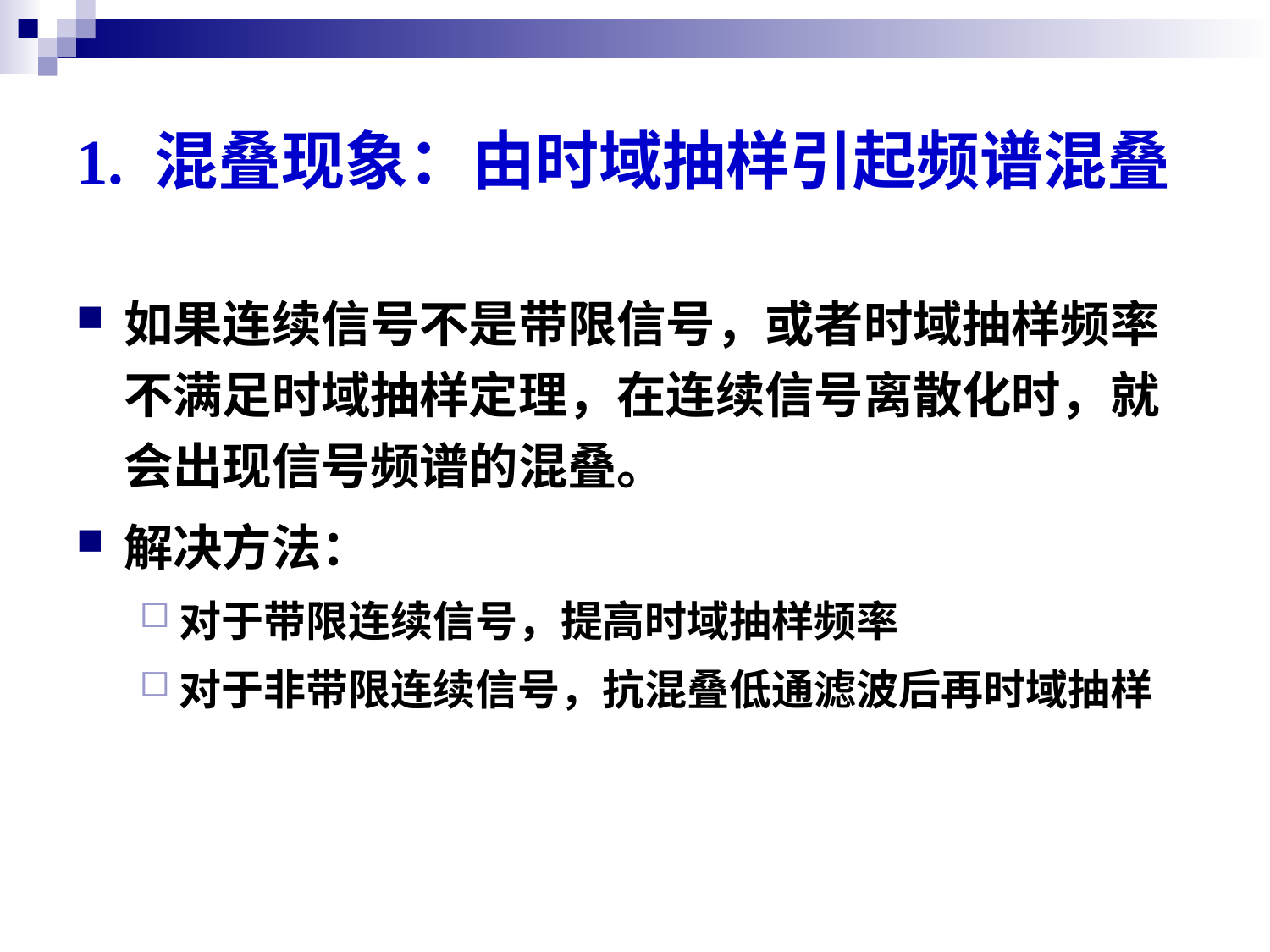

# 1. 混叠现象：由时域抽样引起频谱混叠
如果连续信号不是带限信号，或者时域抽样频率不满足时域抽样定理，在连续信号离散化时，就会出现信号频谱的混叠。
解决方法：
对于带限连续信号，提高时域抽样频率
对于非带限连续信号，抗混叠低通滤波后再时域抽样